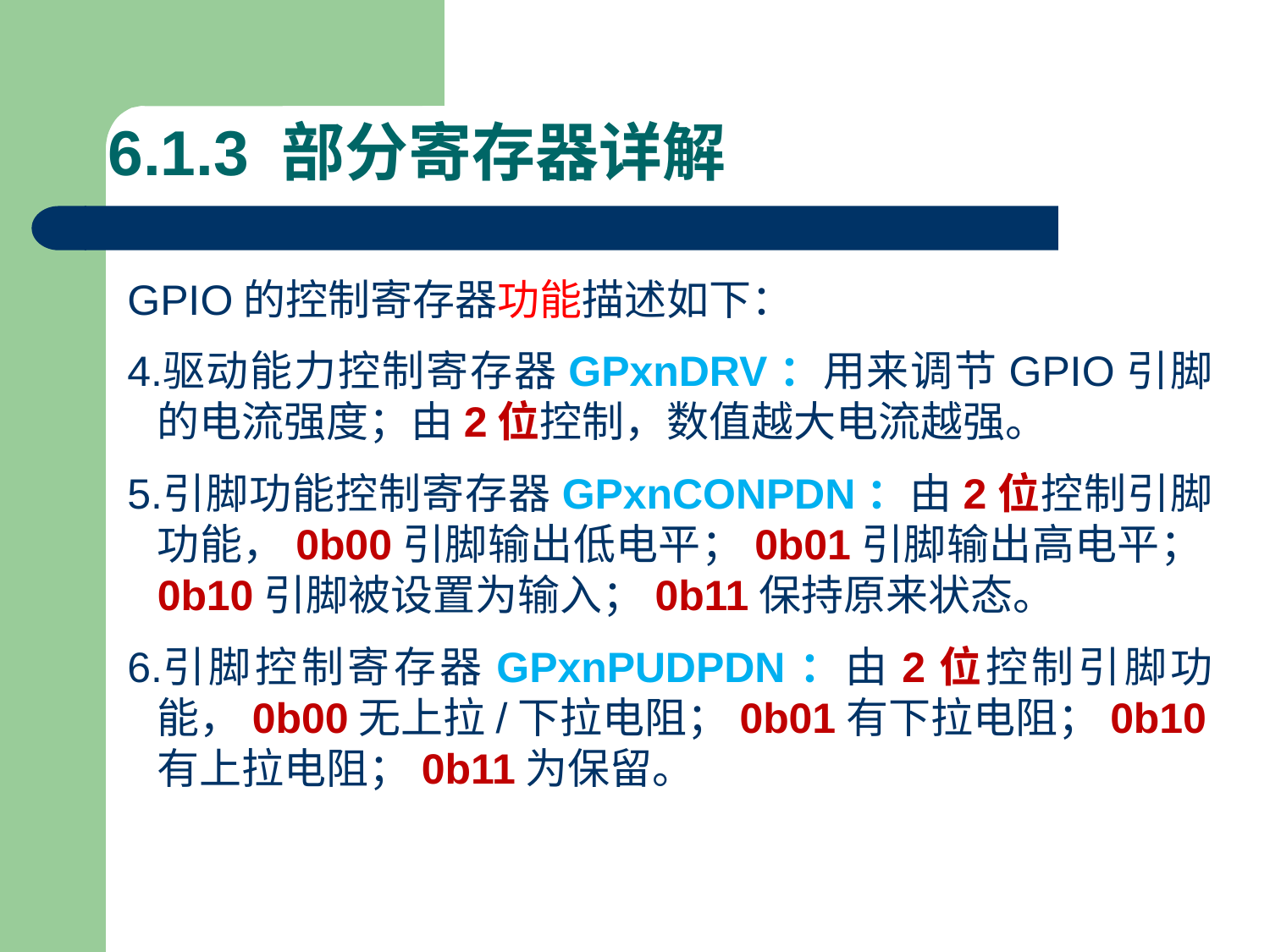

# 6.1.3 部分寄存器详解
GPIO的控制寄存器功能描述如下：
驱动能力控制寄存器GPxnDRV：用来调节GPIO引脚的电流强度；由2位控制，数值越大电流越强。
引脚功能控制寄存器GPxnCONPDN：由2位控制引脚功能，0b00引脚输出低电平；0b01引脚输出高电平；0b10引脚被设置为输入；0b11保持原来状态。
引脚控制寄存器GPxnPUDPDN：由2位控制引脚功能，0b00无上拉/下拉电阻；0b01有下拉电阻；0b10有上拉电阻；0b11为保留。